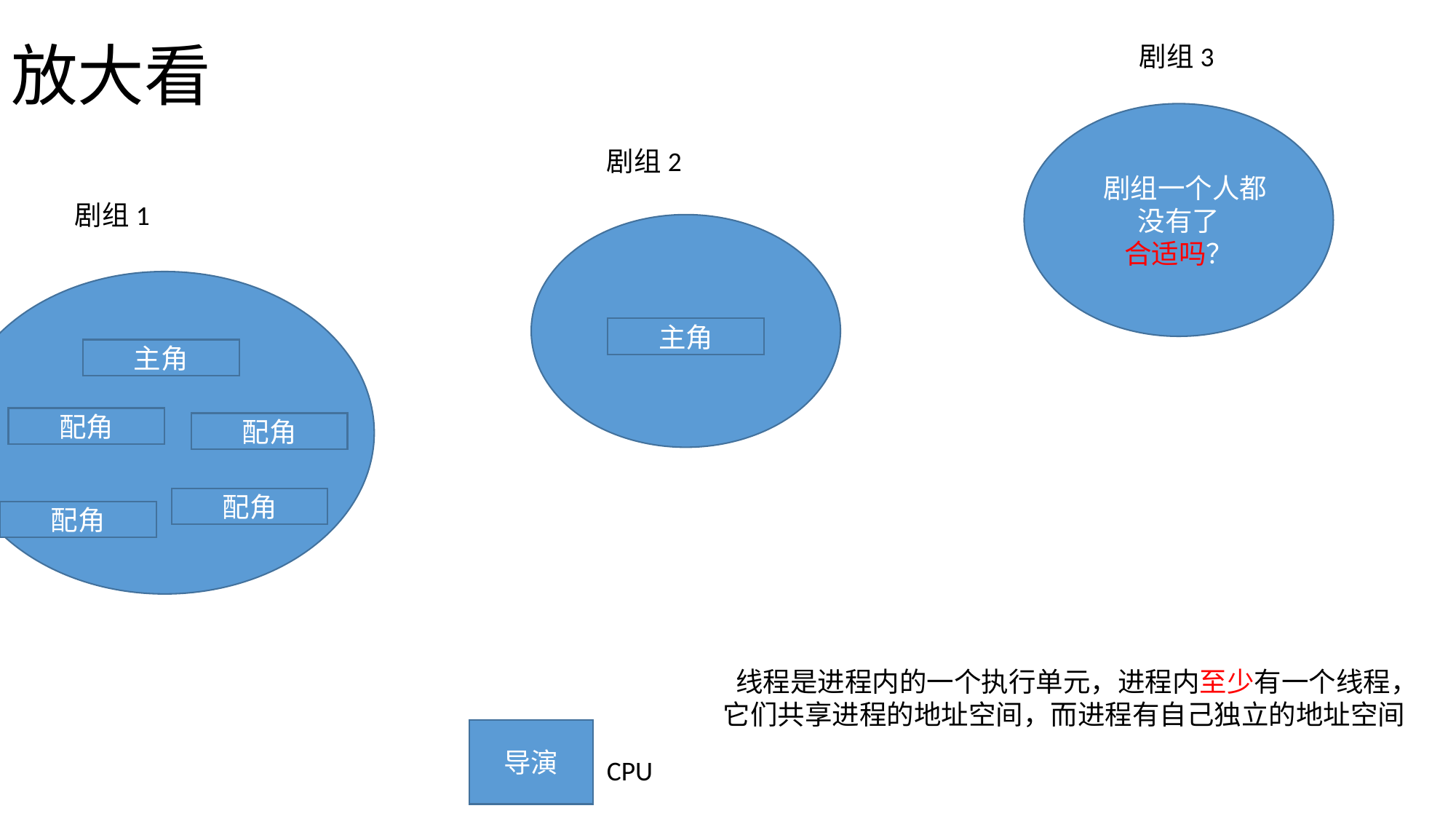

# 放大看
剧组3
 剧组一个人都没有了
合适吗？
剧组2
剧组1

主角
配角
配角
配角
配角
主角
 线程是进程内的一个执行单元，进程内至少有一个线程，它们共享进程的地址空间，而进程有自己独立的地址空间
导演
CPU